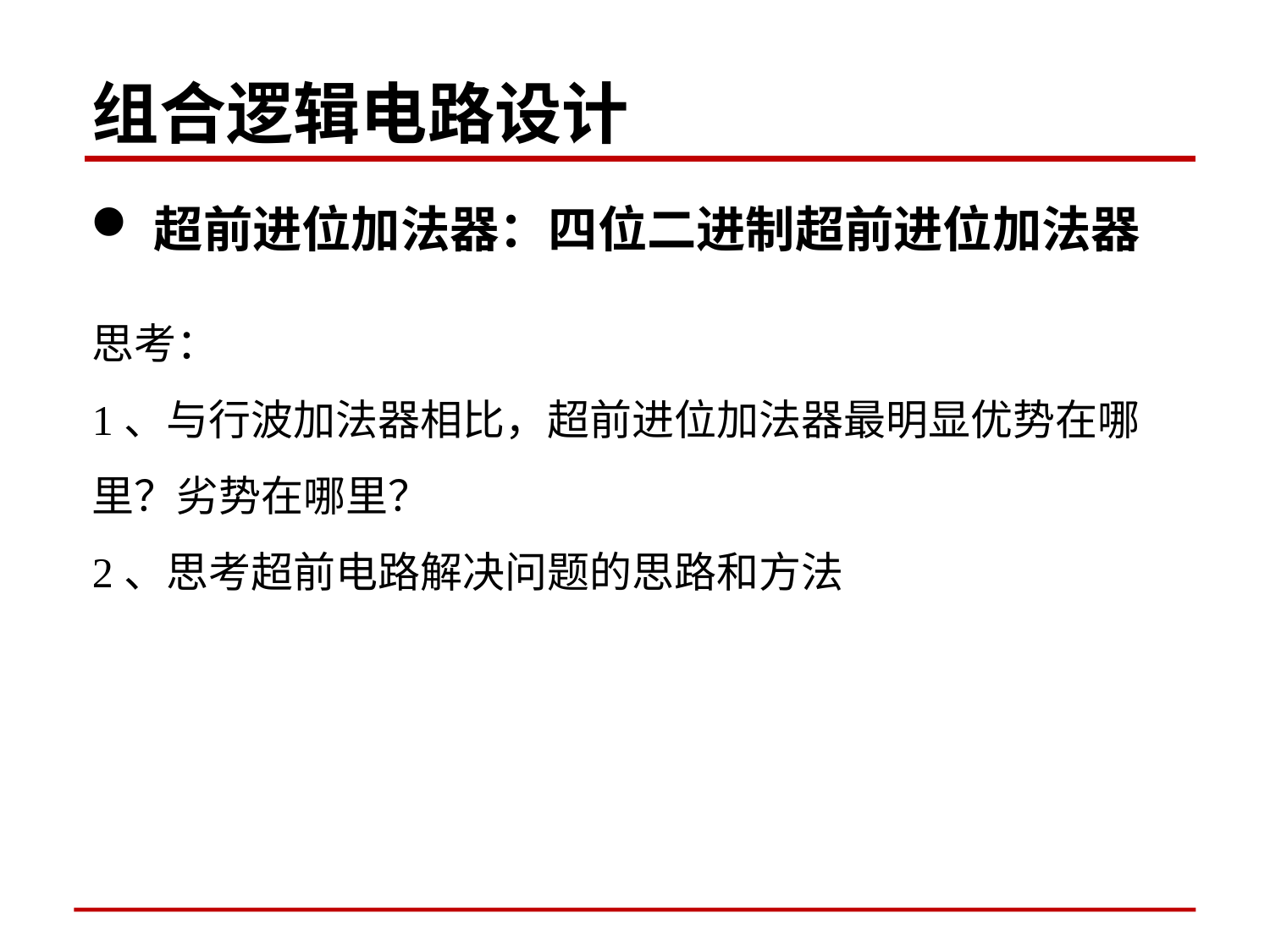

组合逻辑电路设计
超前进位加法器：四位二进制超前进位加法器
思考：
1、与行波加法器相比，超前进位加法器最明显优势在哪里？劣势在哪里？
2、思考超前电路解决问题的思路和方法